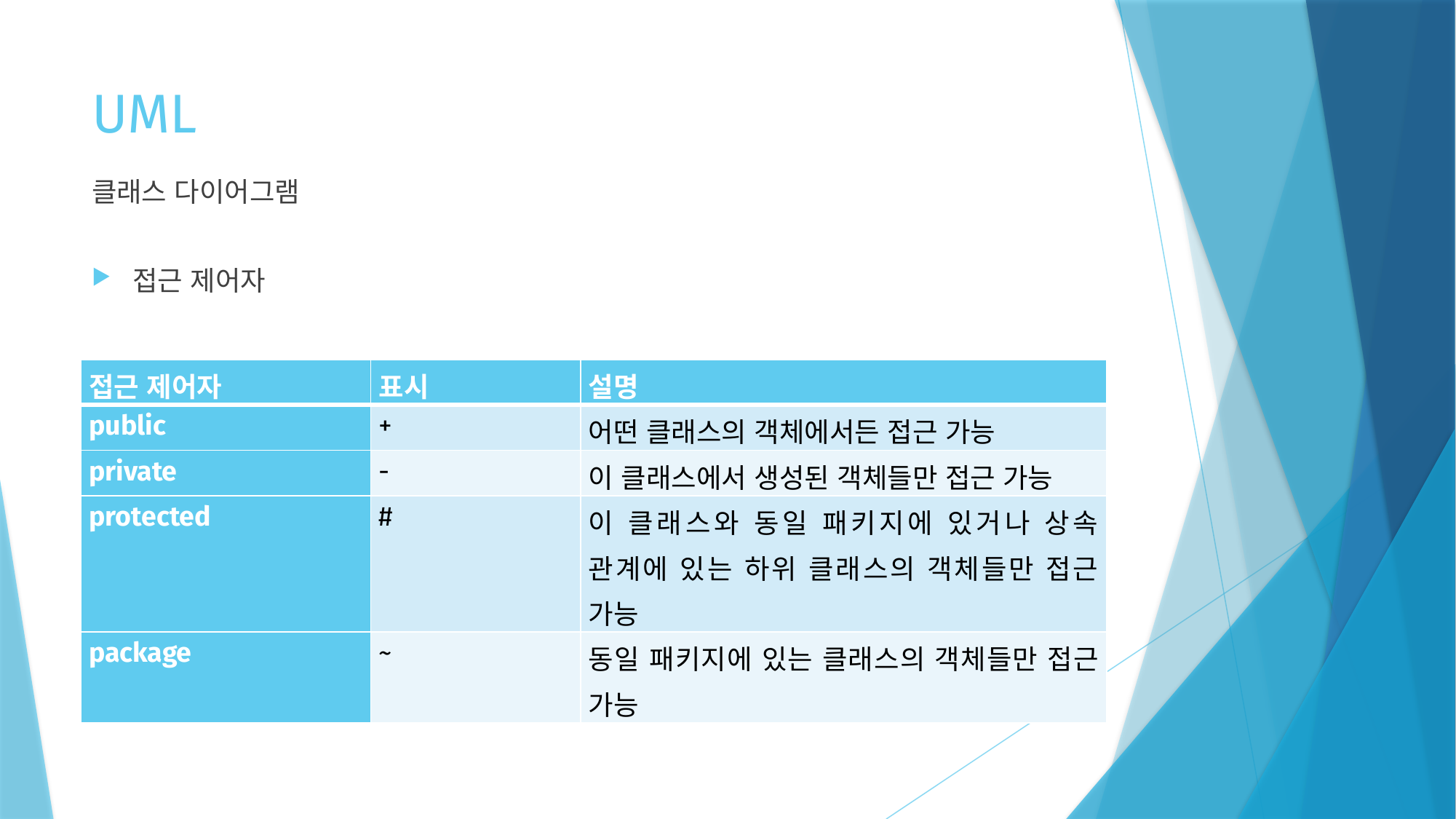

# UML
클래스 다이어그램
접근 제어자
| 접근 제어자 | 표시 | 설명 |
| --- | --- | --- |
| public | + | 어떤 클래스의 객체에서든 접근 가능 |
| private | - | 이 클래스에서 생성된 객체들만 접근 가능 |
| protected | # | 이 클래스와 동일 패키지에 있거나 상속 관계에 있는 하위 클래스의 객체들만 접근 가능 |
| package | ~ | 동일 패키지에 있는 클래스의 객체들만 접근 가능 |